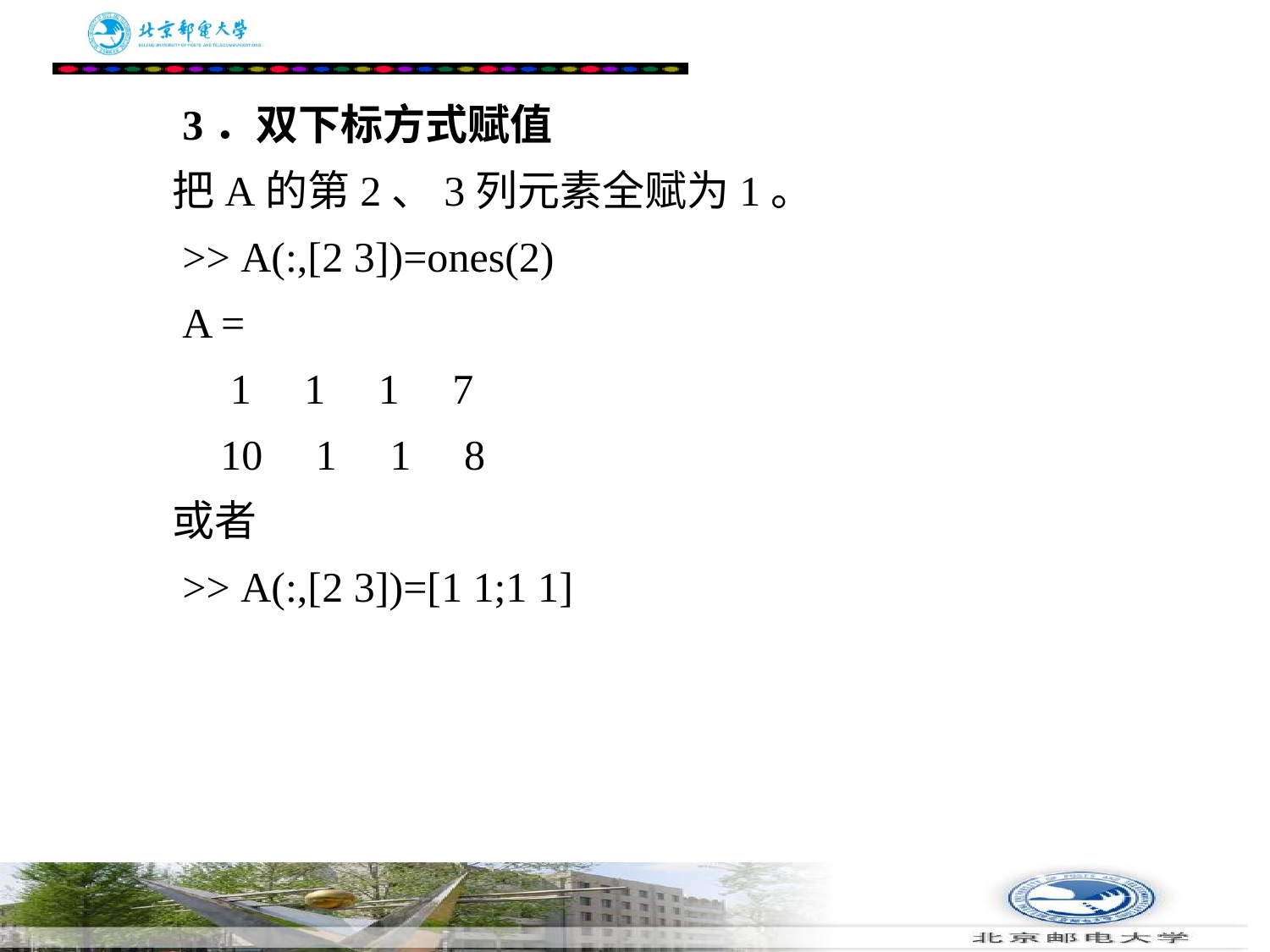

# 3．双下标方式赋值 　　把A的第2、3列元素全赋为1。 　　>> A(:,[2 3])=ones(2) 　　A = 　　     1     1     1     7 　　    10     1     1     8 　　或者 　　>> A(:,[2 3])=[1 1;1 1]